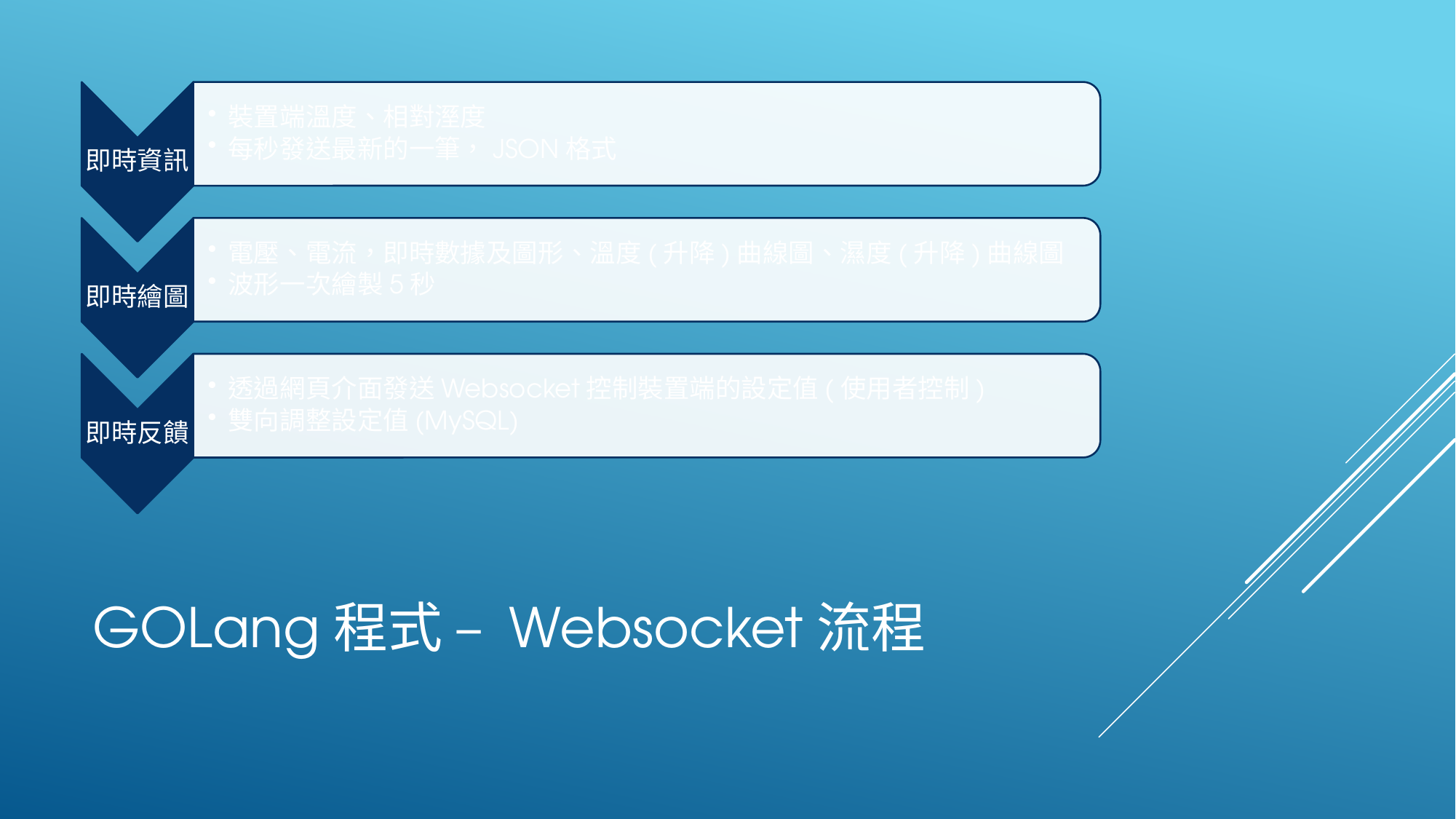

即時資訊
裝置端溫度、相對溼度
每秒發送最新的一筆，JSON格式
即時繪圖
電壓、電流，即時數據及圖形、溫度(升降)曲線圖、濕度(升降)曲線圖
波形一次繪製5秒
即時反饋
透過網頁介面發送Websocket控制裝置端的設定值(使用者控制)
雙向調整設定值(MySQL)
# GOLang程式 – Websocket流程